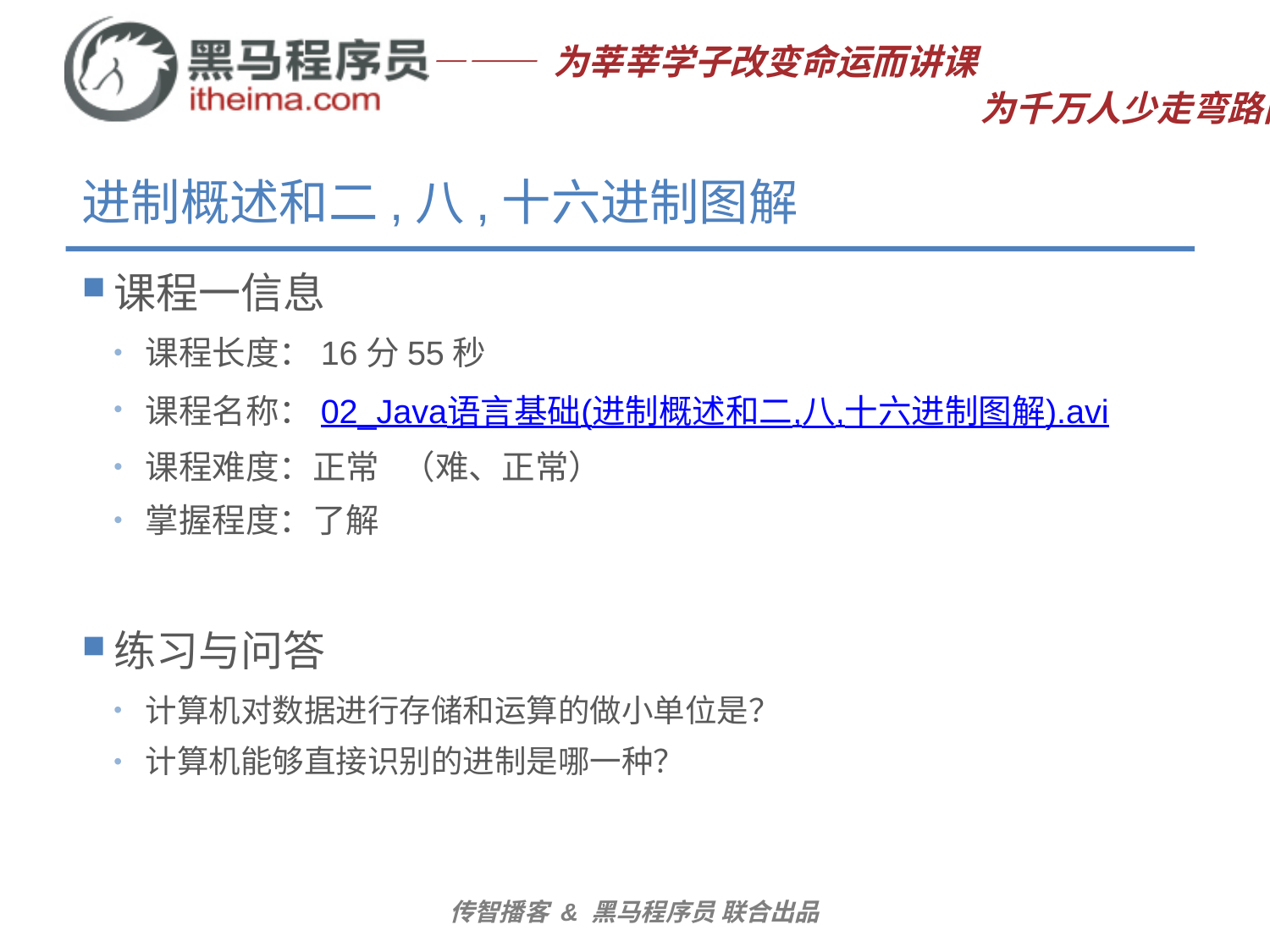

# 进制概述和二,八,十六进制图解
课程一信息
课程长度：16分55秒
课程名称：02_Java语言基础(进制概述和二,八,十六进制图解).avi
课程难度：正常   （难、正常）
掌握程度：了解

练习与问答
计算机对数据进行存储和运算的做小单位是？
计算机能够直接识别的进制是哪一种？